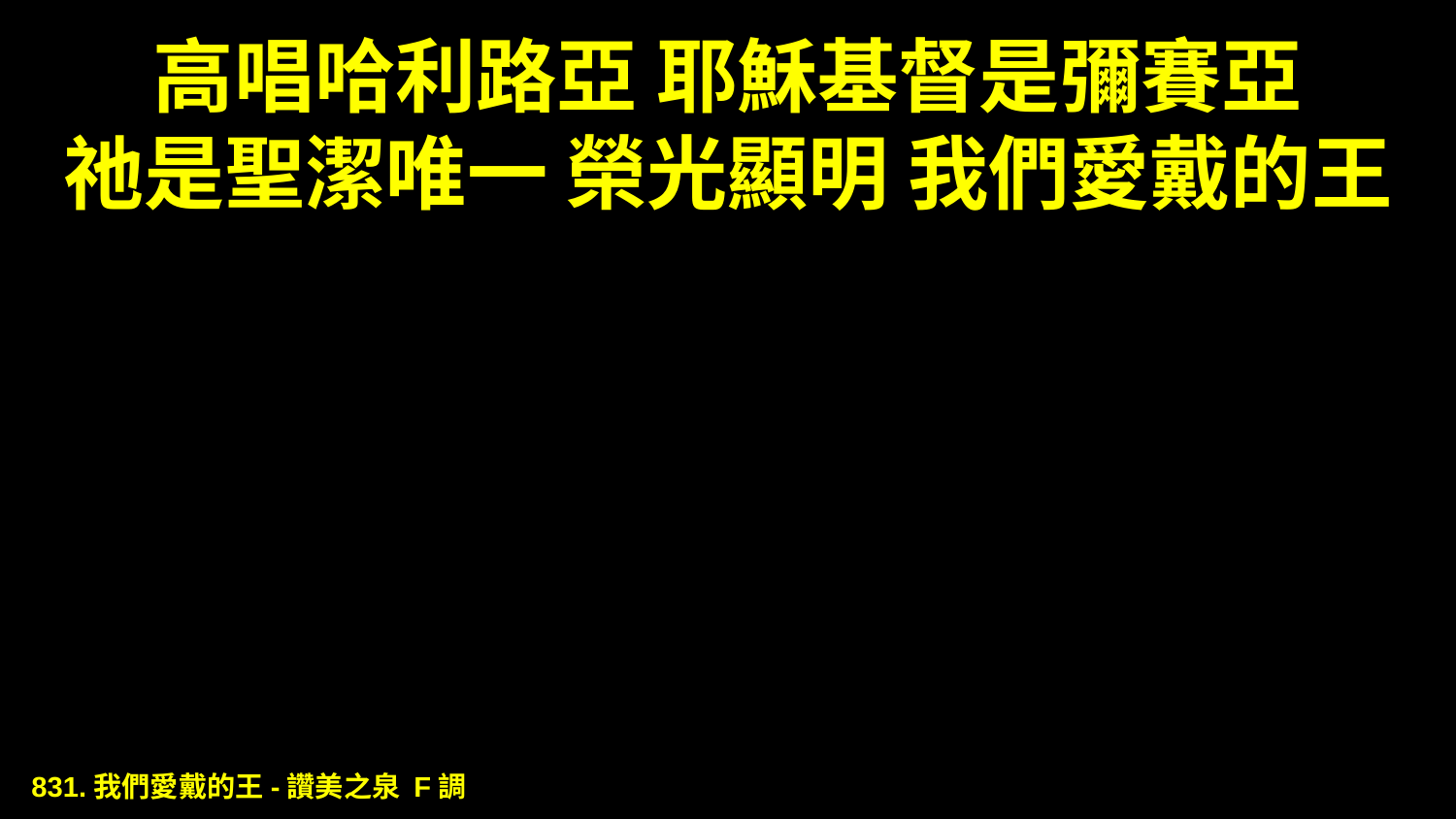

# 高唱哈利路亞 耶穌基督是彌賽亞 祂是聖潔唯一 榮光顯明 我們愛戴的王
831.我們愛戴的王-讚美之泉 F調